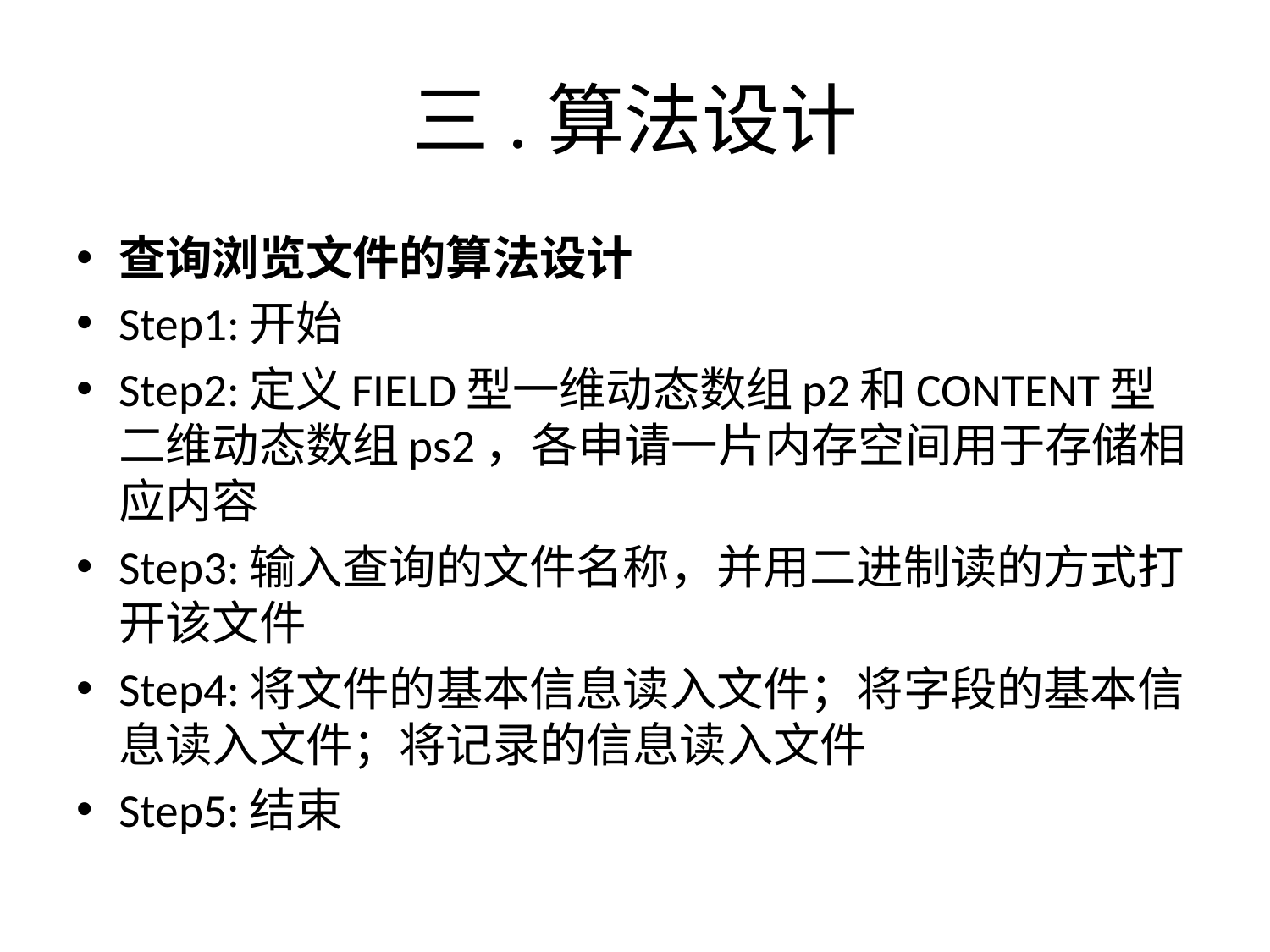

# 三.算法设计
查询浏览文件的算法设计
Step1:开始
Step2:定义FIELD型一维动态数组p2和CONTENT型二维动态数组ps2，各申请一片内存空间用于存储相应内容
Step3:输入查询的文件名称，并用二进制读的方式打开该文件
Step4:将文件的基本信息读入文件；将字段的基本信息读入文件；将记录的信息读入文件
Step5:结束